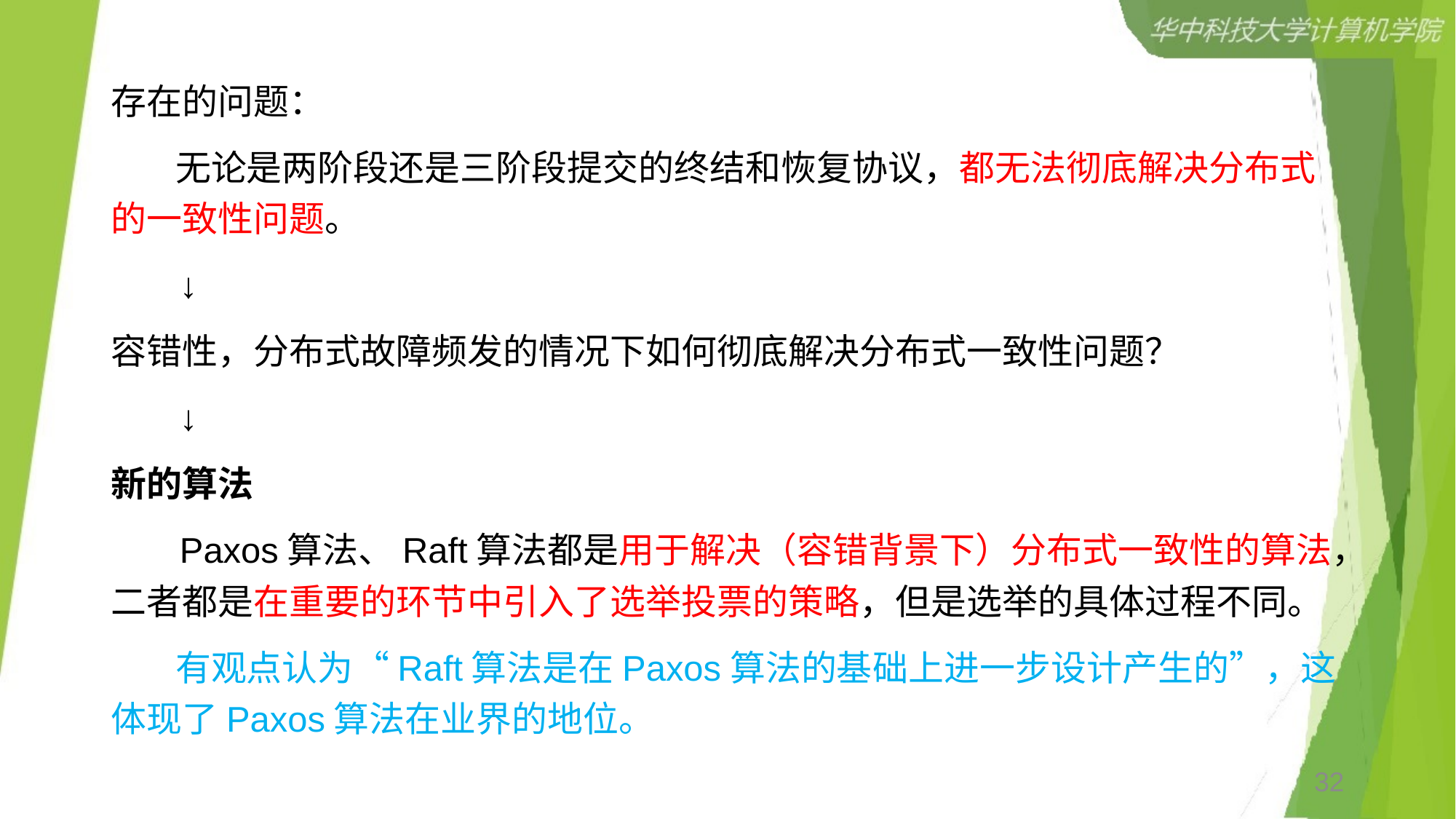

存在的问题：
       无论是两阶段还是三阶段提交的终结和恢复协议，都无法彻底解决分布式的一致性问题。
       ↓
容错性，分布式故障频发的情况下如何彻底解决分布式一致性问题？
       ↓
新的算法
       Paxos算法、Raft算法都是用于解决（容错背景下）分布式一致性的算法，二者都是在重要的环节中引入了选举投票的策略，但是选举的具体过程不同。
       有观点认为“Raft算法是在Paxos算法的基础上进一步设计产生的”，这体现了Paxos算法在业界的地位。
32